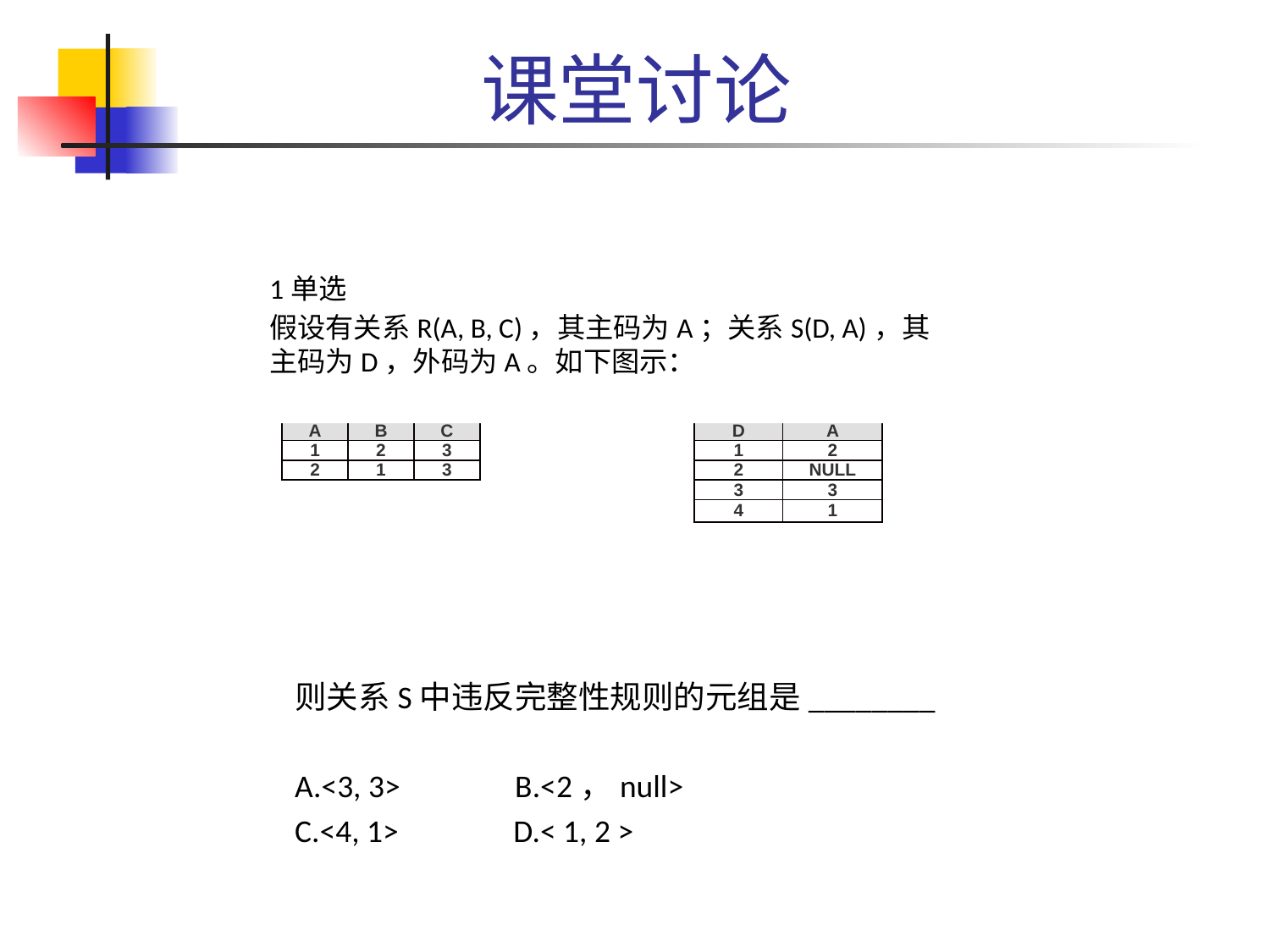

# 课堂讨论

1单选
假设有关系R(A, B, C)，其主码为A；关系S(D, A)，其主码为D，外码为A。如下图示：

|  |  |  |  |  |  |  |
| --- | --- | --- | --- | --- | --- | --- |
| R |  |  |  | S |  |  |
| A | B | C |  | D | A |  |
| 1 | 2 | 3 |  | 1 | 2 |  |
| 2 | 1 | 3 |  | 2 | NULL |  |
|  |  |  |  | 3 | 3 |  |
|  |  |  |  | 4 | 1 |  |

则关系S中违反完整性规则的元组是________

A.<3, 3>                B.<2，null>
C.<4, 1>                D.< 1, 2 >